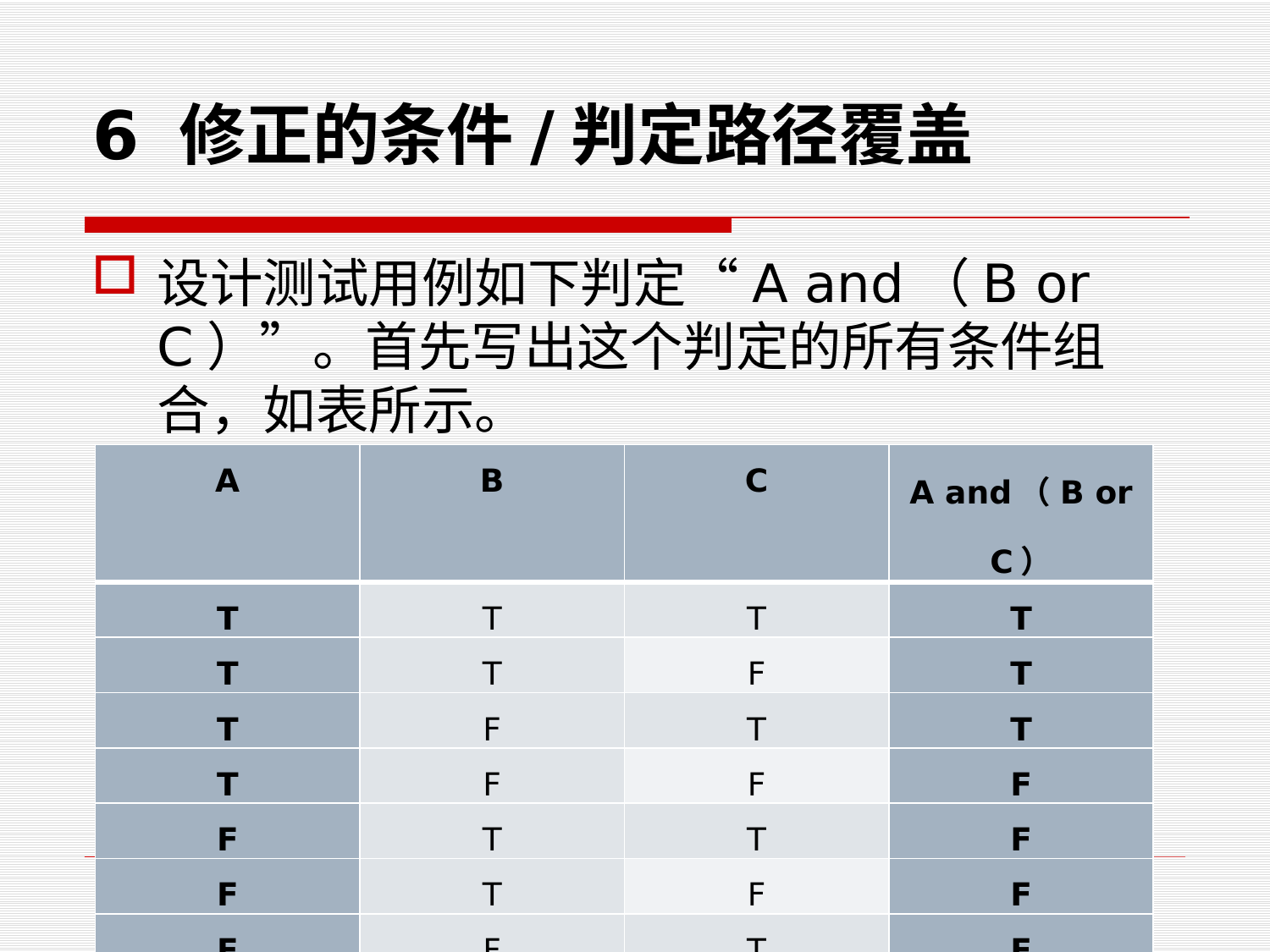

# 6 修正的条件/判定路径覆盖
设计测试用例如下判定“A and（B or C）”。首先写出这个判定的所有条件组合，如表所示。
| A | B | C | A and（B or C） |
| --- | --- | --- | --- |
| T | T | T | T |
| T | T | F | T |
| T | F | T | T |
| T | F | F | F |
| F | T | T | F |
| F | T | F | F |
| F | F | T | F |
| F | F | F | F |